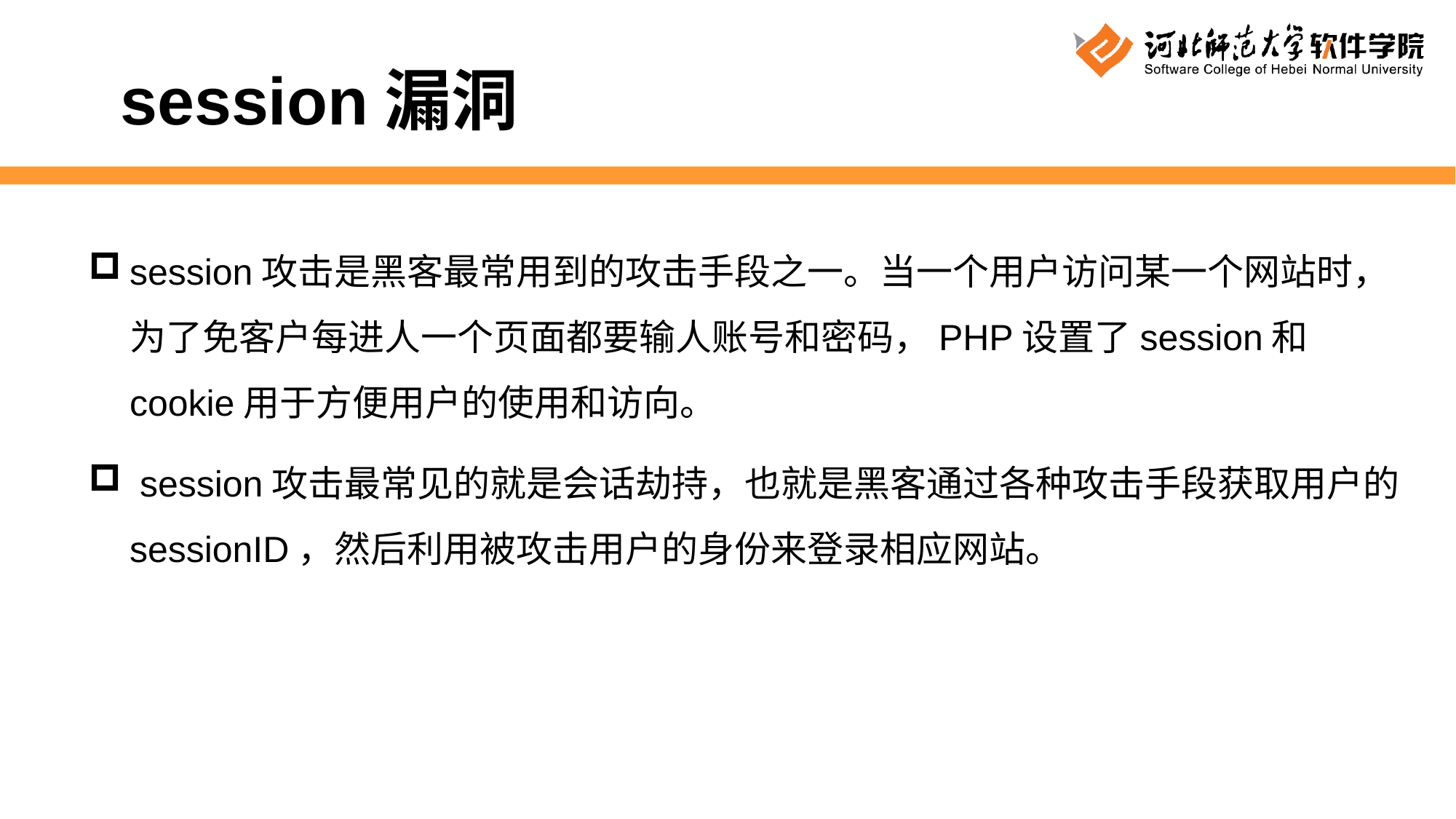

session漏洞
session攻击是黑客最常用到的攻击手段之一。当一个用户访问某一个网站时，为了免客户每进人一个页面都要输人账号和密码，PHP设置了session和cookie用于方便用户的使用和访向。
 session攻击最常见的就是会话劫持，也就是黑客通过各种攻击手段获取用户的sessionID，然后利用被攻击用户的身份来登录相应网站。